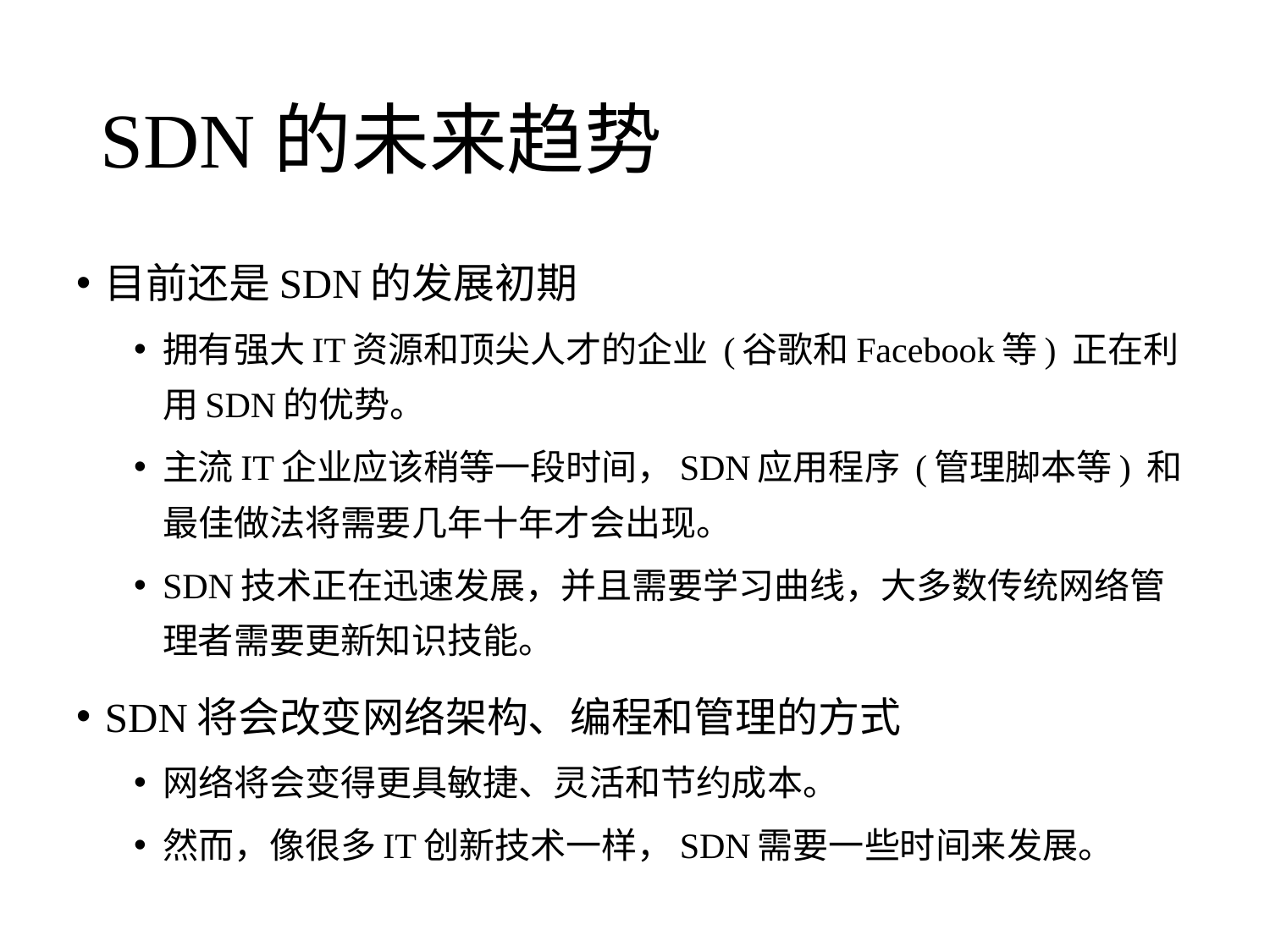

# SDN的未来趋势
目前还是SDN的发展初期
拥有强大IT资源和顶尖人才的企业 (谷歌和Facebook等) 正在利用SDN的优势。
主流IT企业应该稍等一段时间，SDN应用程序 (管理脚本等) 和最佳做法将需要几年十年才会出现。
SDN技术正在迅速发展，并且需要学习曲线，大多数传统网络管理者需要更新知识技能。
SDN将会改变网络架构、编程和管理的方式
网络将会变得更具敏捷、灵活和节约成本。
然而，像很多IT创新技术一样，SDN需要一些时间来发展。